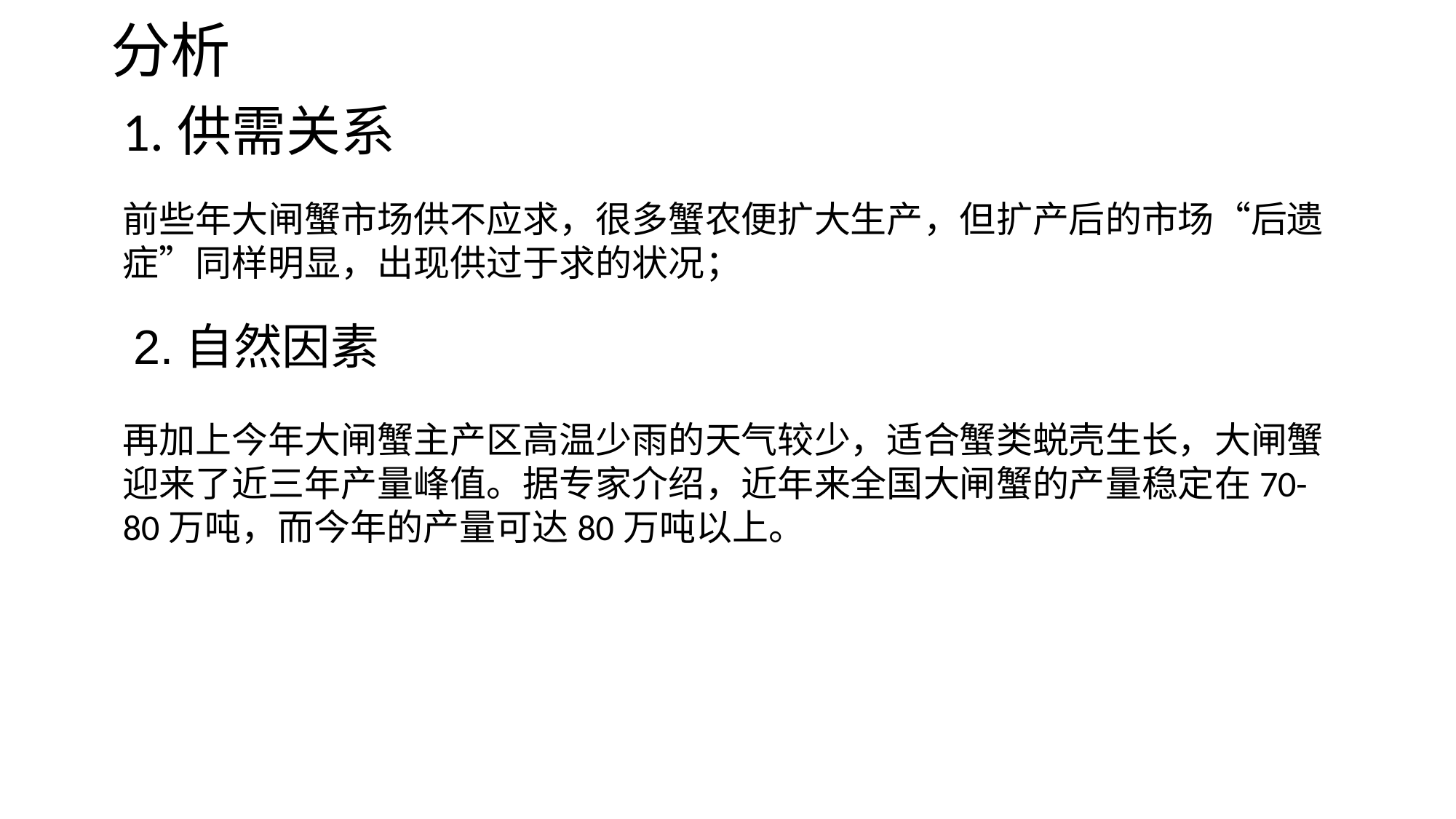

# 分析
1.供需关系

前些年大闸蟹市场供不应求，很多蟹农便扩大生产，但扩产后的市场“后遗症”同样明显，出现供过于求的状况；
2.自然因素
再加上今年大闸蟹主产区高温少雨的天气较少，适合蟹类蜕壳生长，大闸蟹迎来了近三年产量峰值。据专家介绍，近年来全国大闸蟹的产量稳定在70-80万吨，而今年的产量可达80万吨以上。